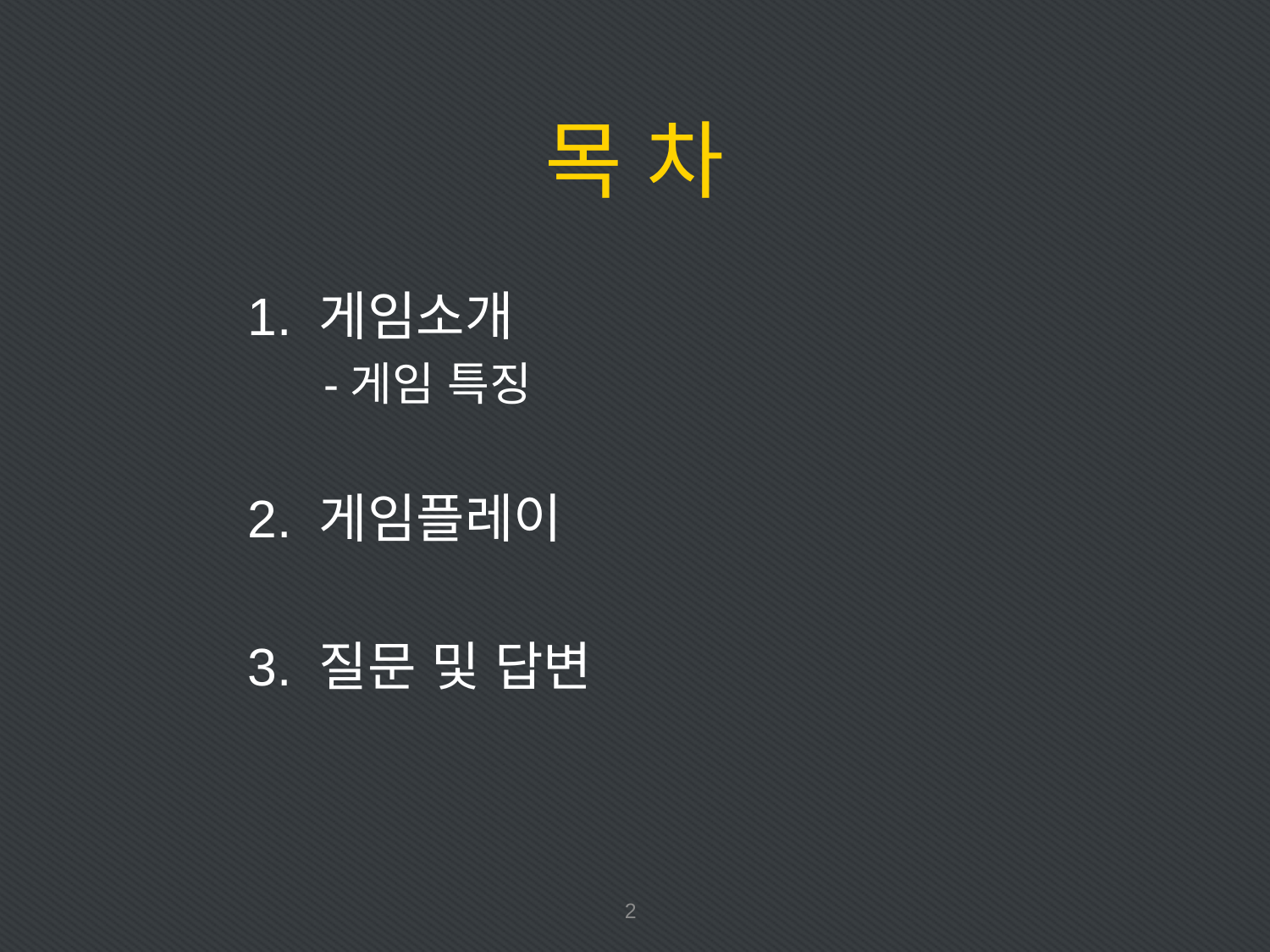

# 목 차
1. 게임소개
      -게임 특징

2. 게임플레이

3. 질문 및 답변
2